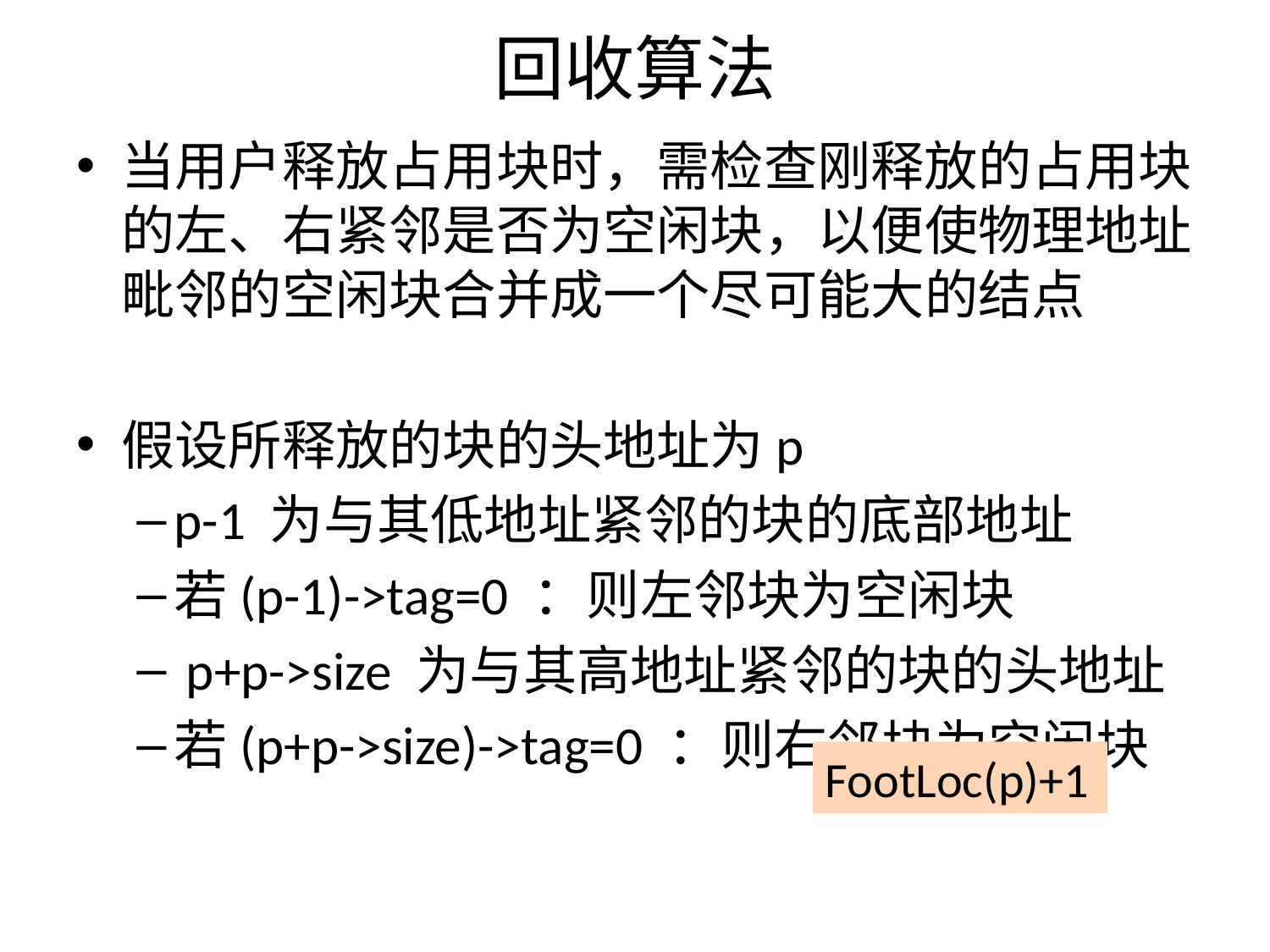

# 回收算法
当用户释放占用块时，需检查刚释放的占用块的左、右紧邻是否为空闲块，以便使物理地址毗邻的空闲块合并成一个尽可能大的结点

假设所释放的块的头地址为p
p-1 为与其低地址紧邻的块的底部地址
若(p-1)->tag=0 ：则左邻块为空闲块
 p+p->size 为与其高地址紧邻的块的头地址
若(p+p->size)->tag=0 ：则右邻块为空闲块
FootLoc(p)+1